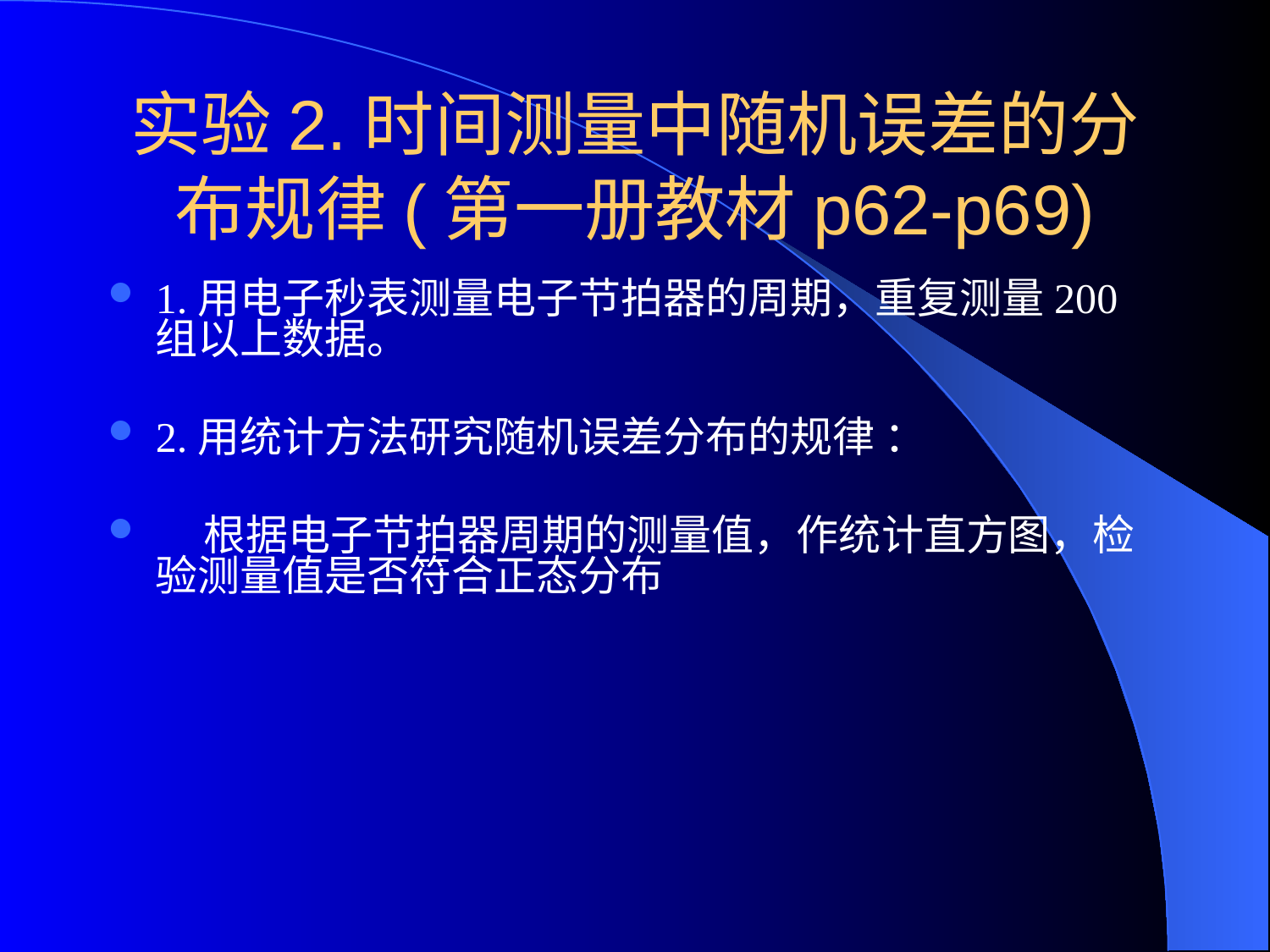

实验2.时间测量中随机误差的分布规律(第一册教材p62-p69)
1.用电子秒表测量电子节拍器的周期，重复测量200组以上数据。

2.用统计方法研究随机误差分布的规律 ：

    根据电子节拍器周期的测量值，作统计直方图，检验测量值是否符合正态分布